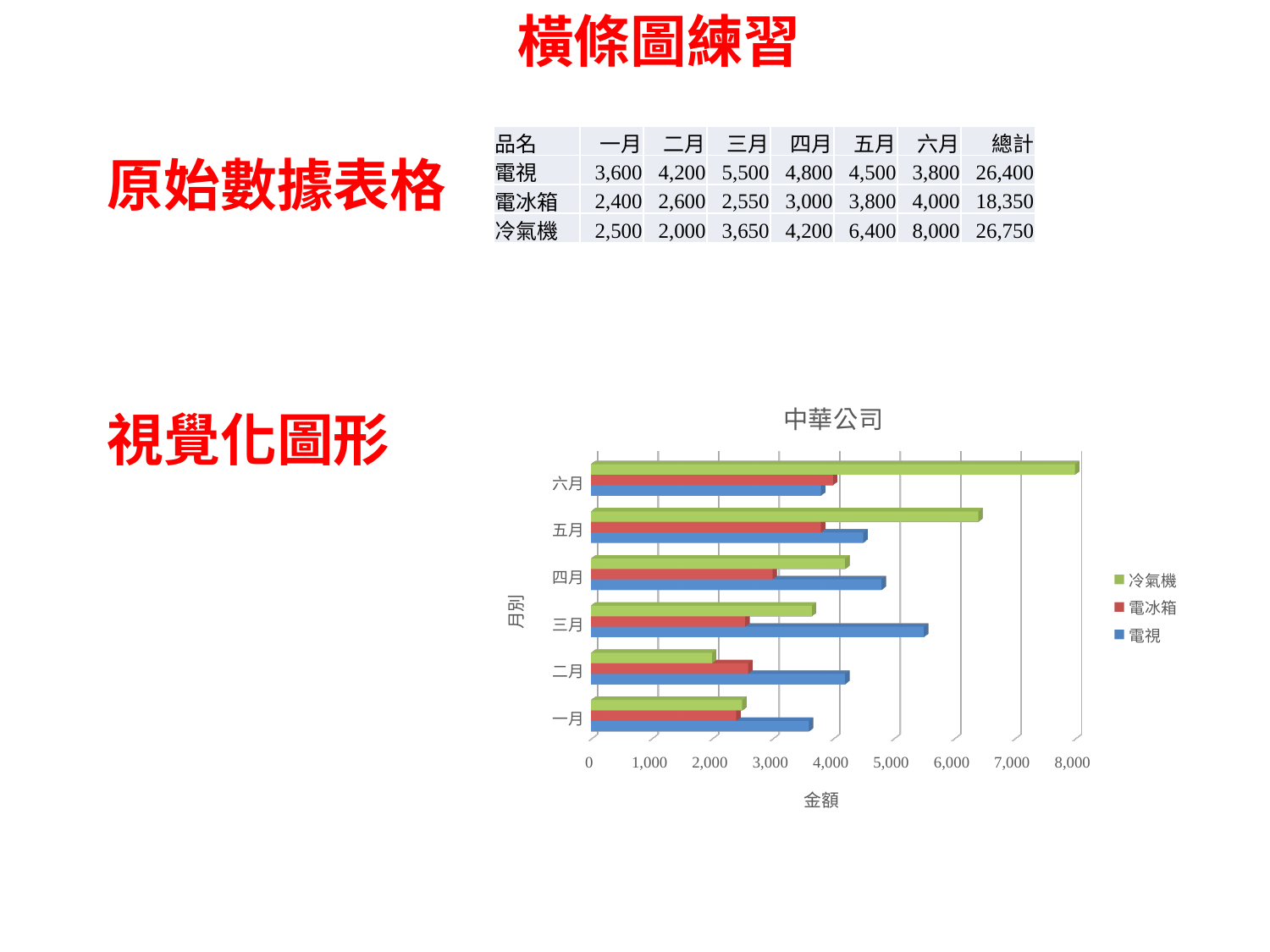

橫條圖練習
| 品名 | 一月 | 二月 | 三月 | 四月 | 五月 | 六月 | 總計 |
| --- | --- | --- | --- | --- | --- | --- | --- |
| 電視 | 3,600 | 4,200 | 5,500 | 4,800 | 4,500 | 3,800 | 26,400 |
| 電冰箱 | 2,400 | 2,600 | 2,550 | 3,000 | 3,800 | 4,000 | 18,350 |
| 冷氣機 | 2,500 | 2,000 | 3,650 | 4,200 | 6,400 | 8,000 | 26,750 |
原始數據表格

[unsupported chart]

視覺化圖形